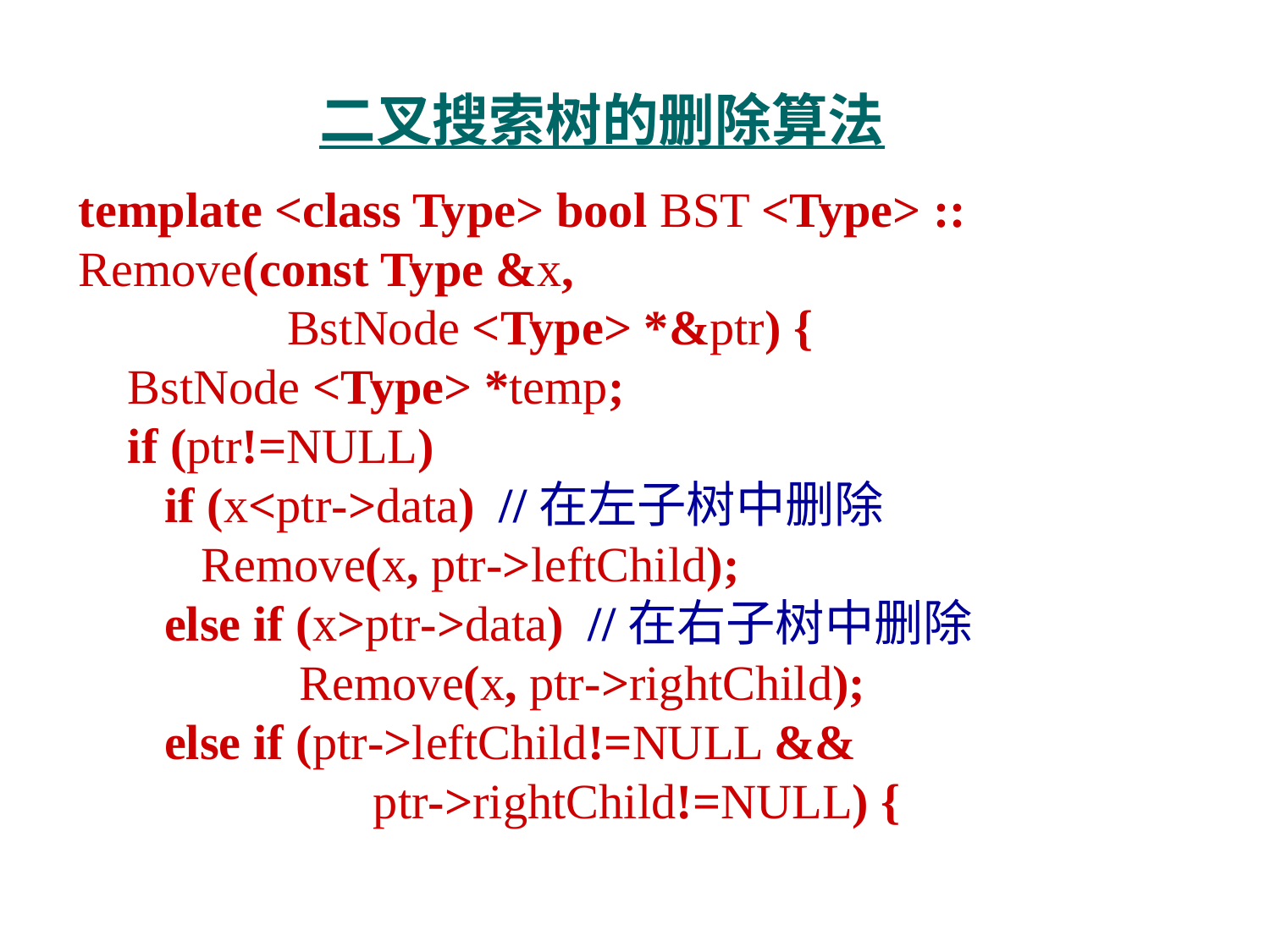

二叉搜索树的删除算法
template <class Type> bool BST <Type> ::
Remove(const Type &x,
                 BstNode <Type> *&ptr) {
    BstNode <Type> *temp;
    if (ptr!=NULL)
       if (x<ptr->data)  //在左子树中删除
          Remove(x, ptr->leftChild);
       else if (x>ptr->data)  //在右子树中删除
                  Remove(x, ptr->rightChild);
       else if (ptr->leftChild!=NULL &&
                        ptr->rightChild!=NULL) {
103